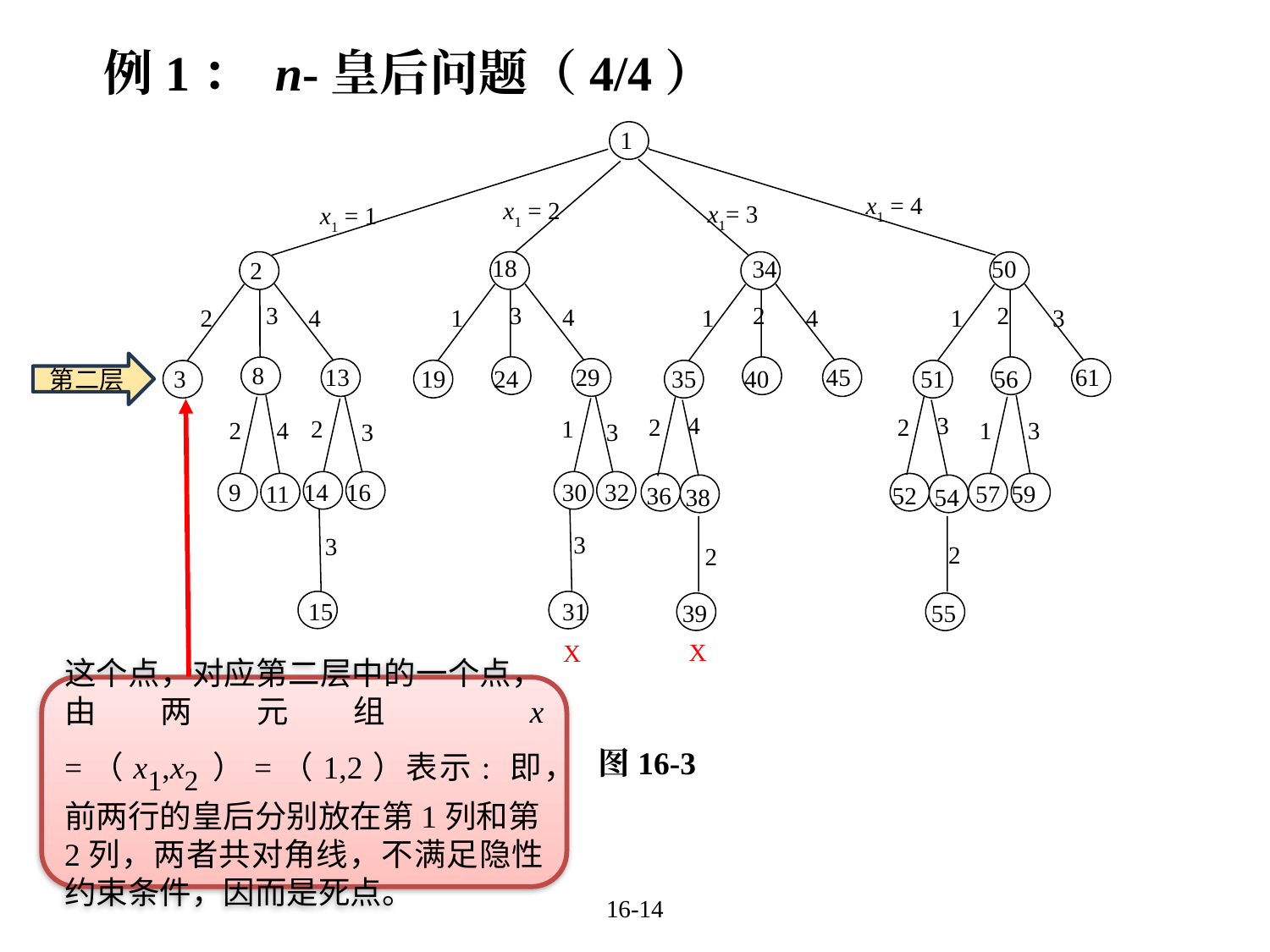

例1： n-皇后问题（4/4）

1

x1 = 4
x1 = 2
x1= 3
x1 = 1
18
34
50
2

3
3
2
2
2
4
1
4
1
4
1
3
8
29
13
45
61
24

40

56

19
35
3
51

4
3
2
2
1
2
2
4
1
3
3
3
9
14
16
30
32

11
57
59

36
52

38
54

3
3
2
2
15
31

39
55

第二层
X
X
这个点，对应第二层中的一个点，由两元组 x =（x1,x2）=（1,2）表示: 即，前两行的皇后分别放在第1列和第2列，两者共对角线，不满足隐性约束条件，因而是死点。
图16-3
16-14